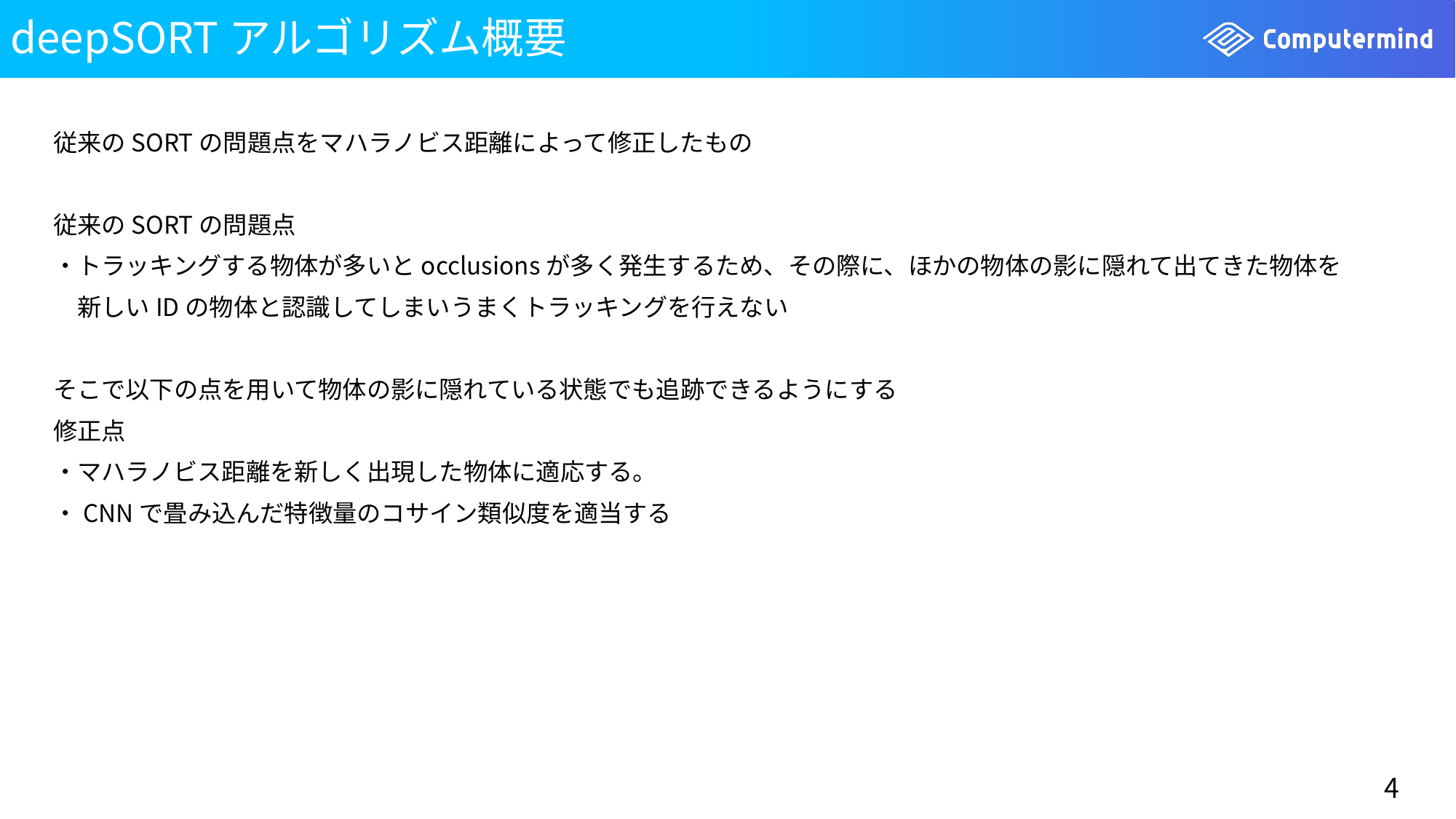

# deepSORTアルゴリズム概要
従来のSORTの問題点をマハラノビス距離によって修正したもの

従来のSORTの問題点
・トラッキングする物体が多いとocclusionsが多く発生するため、その際に、ほかの物体の影に隠れて出てきた物体を
　新しいIDの物体と認識してしまいうまくトラッキングを行えない

そこで以下の点を用いて物体の影に隠れている状態でも追跡できるようにする
修正点
・マハラノビス距離を新しく出現した物体に適応する。
・CNNで畳み込んだ特徴量のコサイン類似度を適当する
4